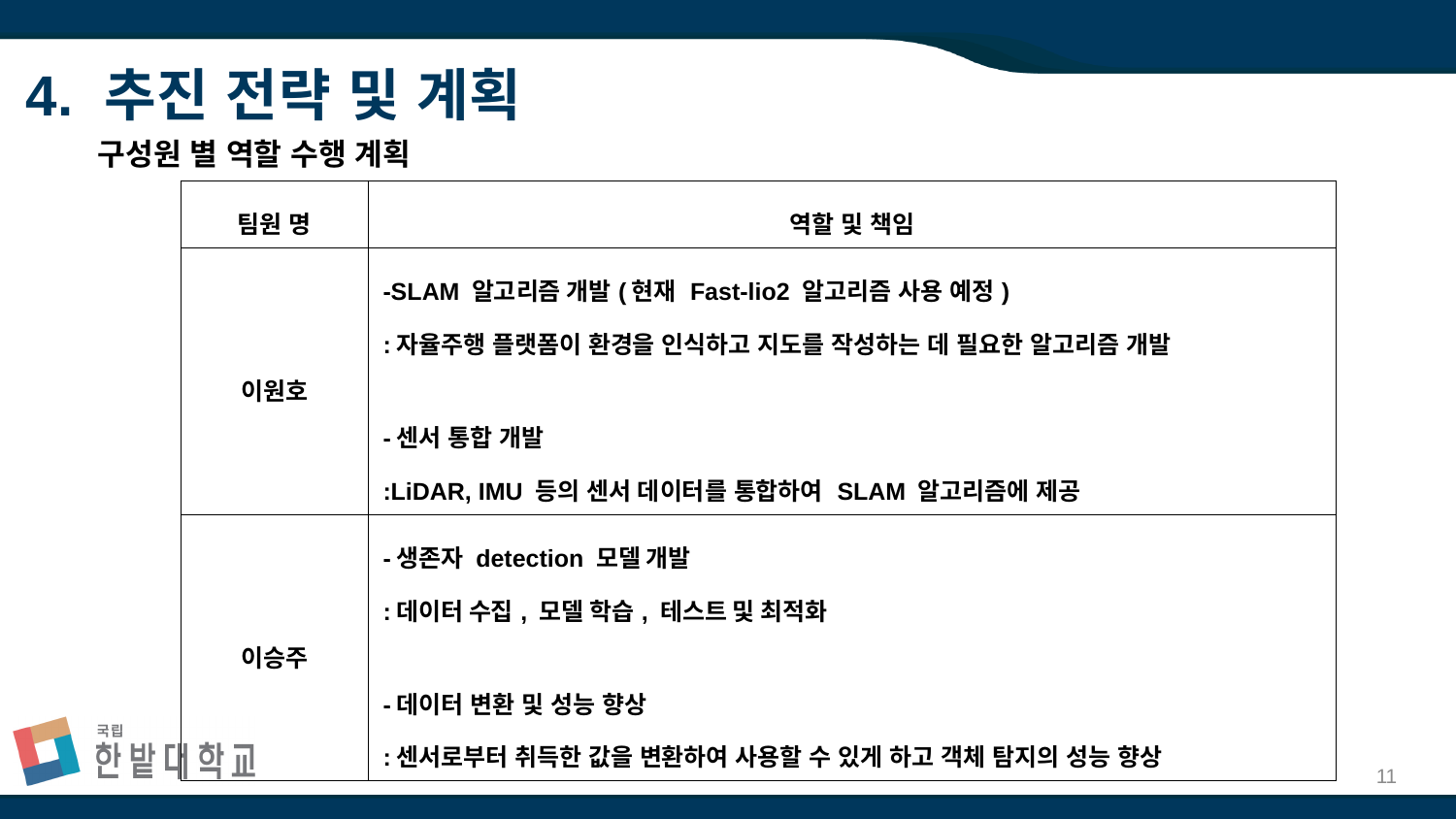

4. 추진 전략 및 계획
구성원 별 역할 수행 계획
| 팀원 명 | 역할 및 책임 |
| --- | --- |
| 이원호 | -SLAM 알고리즘 개발(현재 Fast-lio2 알고리즘 사용 예정) :자율주행 플랫폼이 환경을 인식하고 지도를 작성하는 데 필요한 알고리즘 개발 -센서 통합 개발 :LiDAR, IMU 등의 센서 데이터를 통합하여 SLAM 알고리즘에 제공 |
| 이승주 | -생존자 detection 모델 개발 :데이터 수집, 모델 학습, 테스트 및 최적화 -데이터 변환 및 성능 향상 :센서로부터 취득한 값을 변환하여 사용할 수 있게 하고 객체 탐지의 성능 향상 |
11